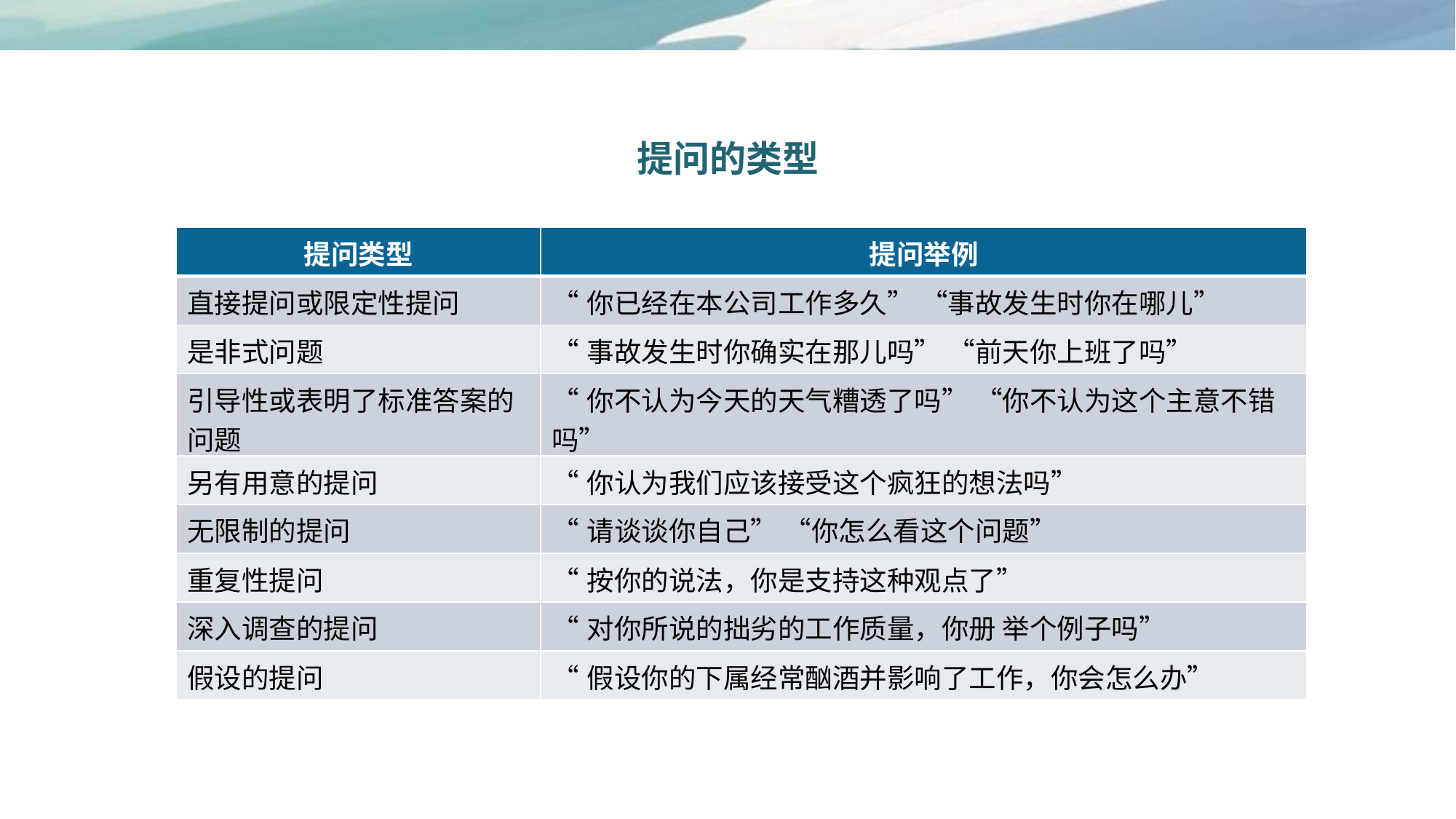

提问的类型
| 提问类型 | 提问举例 |
| --- | --- |
| 直接提问或限定性提问 | “你已经在本公司工作多久” “事故发生时你在哪儿” |
| 是非式问题 | “事故发生时你确实在那儿吗” “前天你上班了吗” |
| 引导性或表明了标准答案的 问题 | “你不认为今天的天气糟透了吗” “你不认为这个主意不错吗” |
| 另有用意的提问 | “你认为我们应该接受这个疯狂的想法吗” |
| 无限制的提问 | “请谈谈你自己” “你怎么看这个问题” |
| 重复性提问 | “按你的说法，你是支持这种观点了” |
| 深入调查的提问 | “对你所说的拙劣的工作质量，你册 举个例子吗” |
| 假设的提问 | “假设你的下属经常酗酒并影响了工作，你会怎么办” |